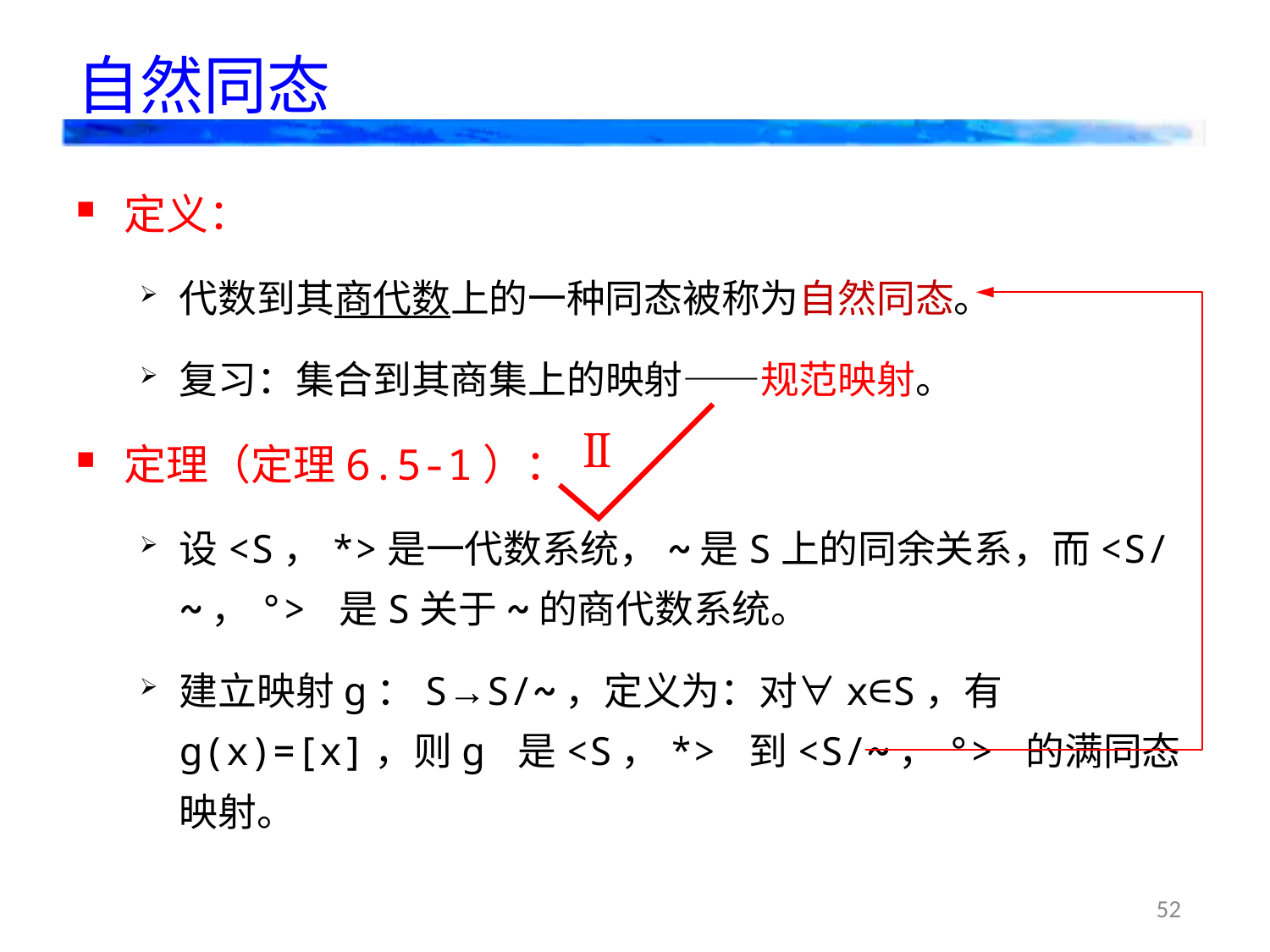

# 自然同态
定义：
代数到其商代数上的一种同态被称为自然同态。
复习：集合到其商集上的映射——规范映射。
定理（定理6.5-1）：
设<S，*>是一代数系统，~是S上的同余关系，而<S/~，°> 是S关于~的商代数系统。
建立映射g：S→S/~，定义为：对∀x∈S，有g(x)=[x]，则g 是<S，*> 到<S/~，°> 的满同态映射。

Ⅱ
52